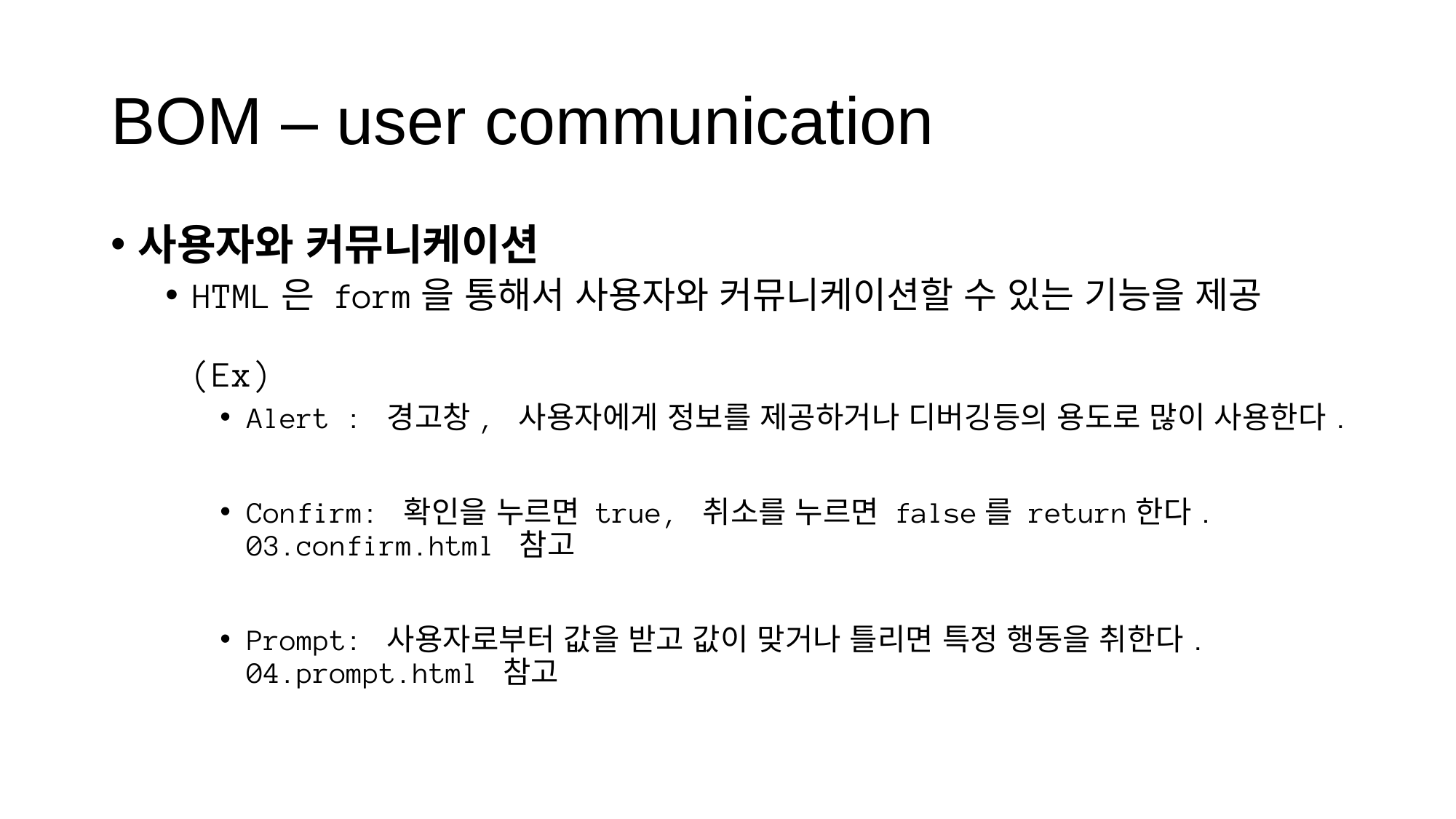

# BOM – user communication
사용자와 커뮤니케이션
HTML은 form을 통해서 사용자와 커뮤니케이션할 수 있는 기능을 제공
(Ex)
Alert : 경고창, 사용자에게 정보를 제공하거나 디버깅등의 용도로 많이 사용한다.

Confirm: 확인을 누르면 true, 취소를 누르면 false를 return한다.
03.confirm.html 참고

Prompt: 사용자로부터 값을 받고 값이 맞거나 틀리면 특정 행동을 취한다.
04.prompt.html 참고